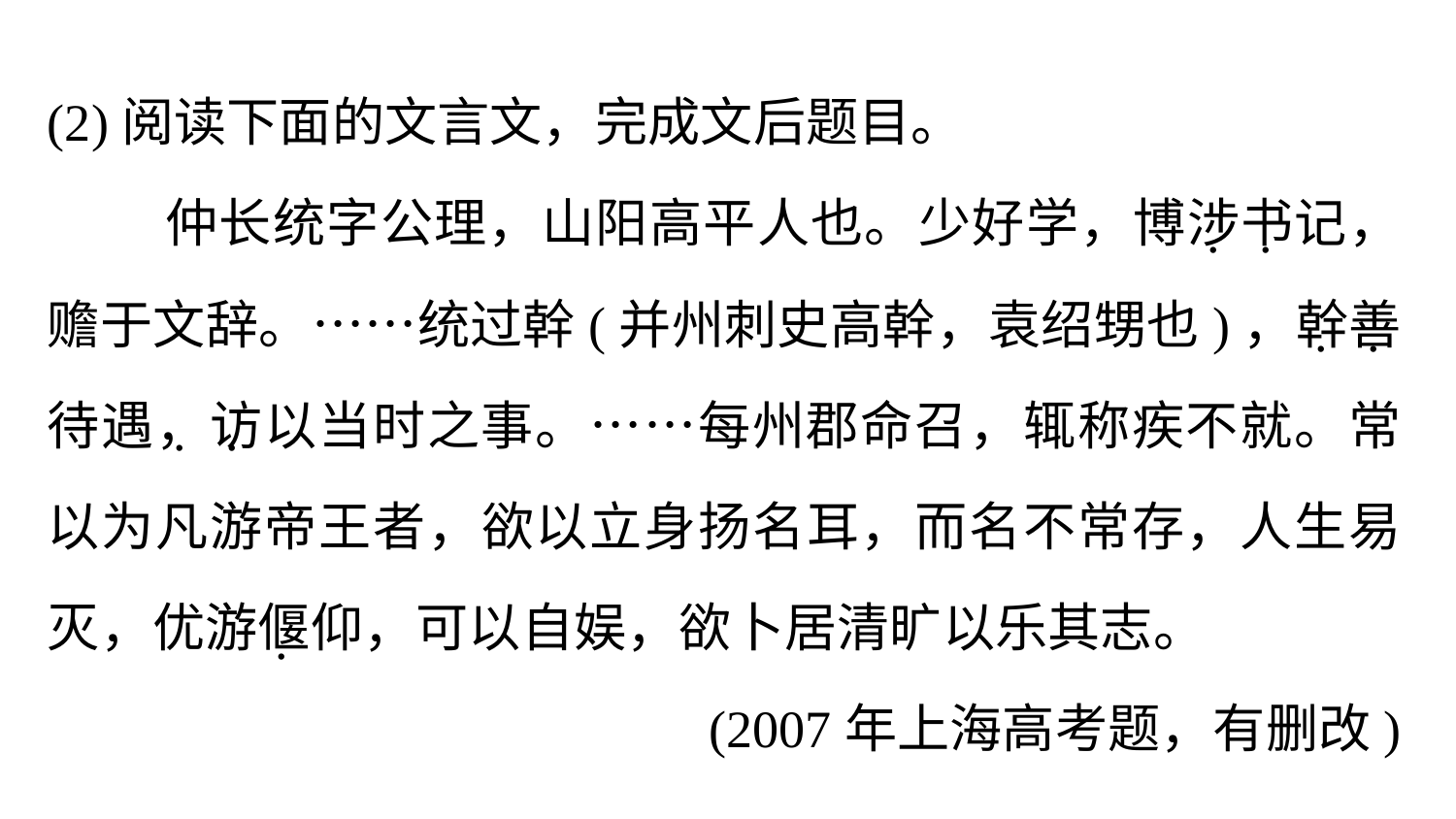

(2)阅读下面的文言文，完成文后题目。
        仲长统字公理，山阳高平人也。少好学，博涉书记，赡于文辞。……统过幹(并州刺史高幹，袁绍甥也)，幹善待遇，访以当时之事。……每州郡命召，辄称疾不就。常以为凡游帝王者，欲以立身扬名耳，而名不常存，人生易灭，优游偃仰，可以自娱，欲卜居清旷以乐其志。
(2007年上海高考题，有删改)
.   .
.   .
.   .
.